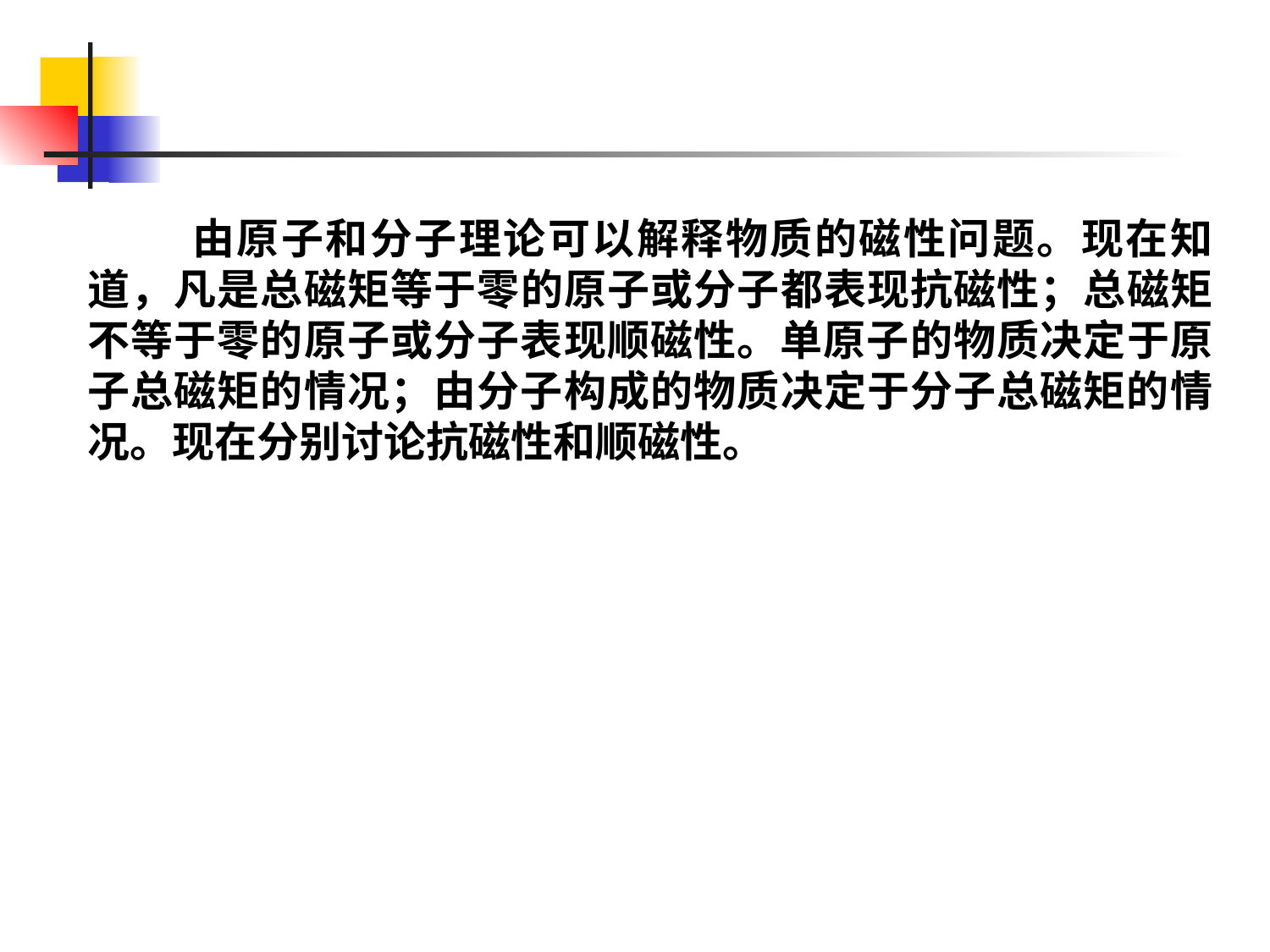

由原子和分子理论可以解释物质的磁性问题。现在知道，凡是总磁矩等于零的原子或分子都表现抗磁性；总磁矩不等于零的原子或分子表现顺磁性。单原子的物质决定于原子总磁矩的情况；由分子构成的物质决定于分子总磁矩的情况。现在分别讨论抗磁性和顺磁性。